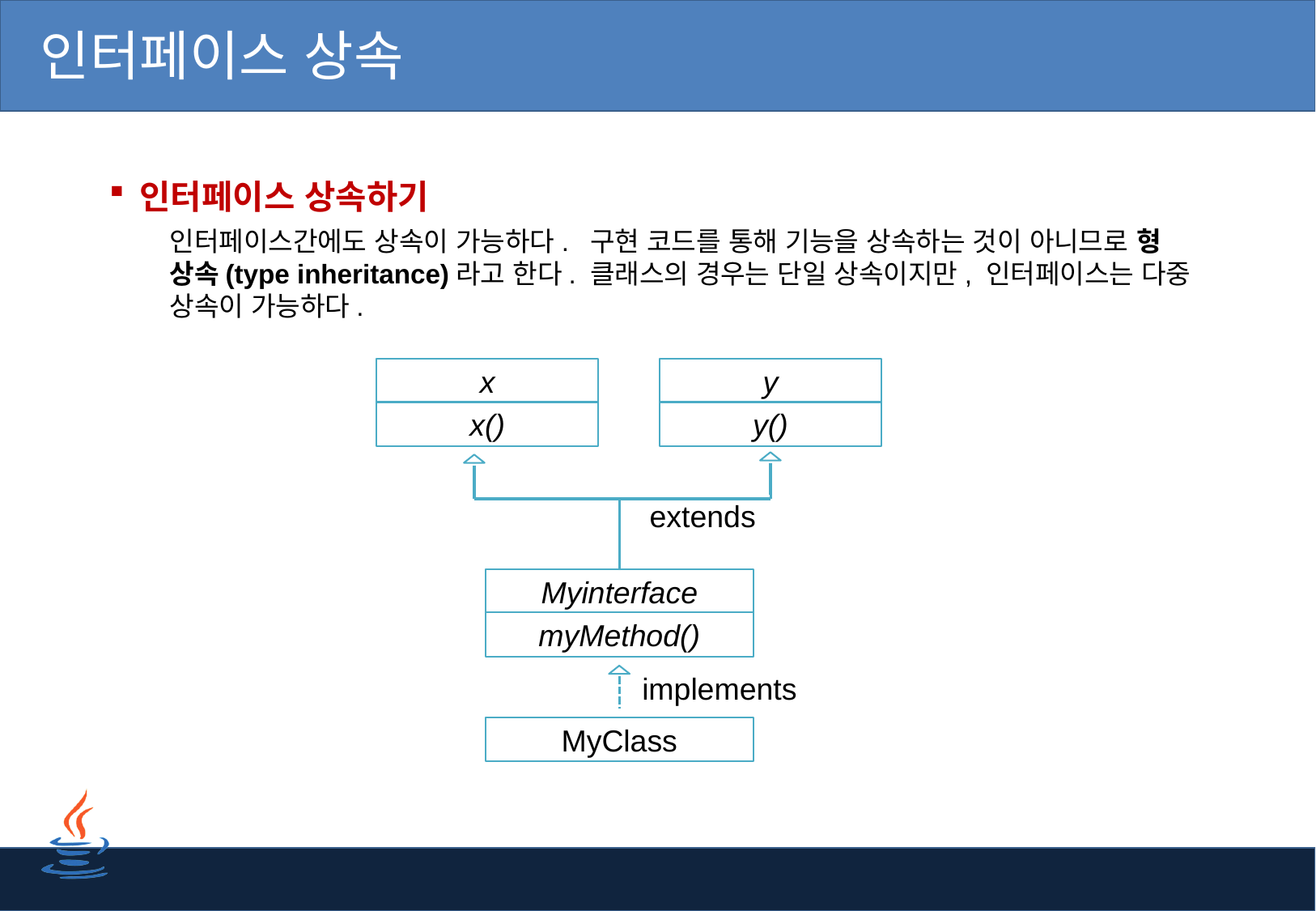

# 인터페이스 상속
인터페이스 상속하기
인터페이스간에도 상속이 가능하다.  구현 코드를 통해 기능을 상속하는 것이 아니므로 형 상속(type inheritance)라고 한다. 클래스의 경우는 단일 상속이지만, 인터페이스는 다중 상속이 가능하다.
x
y
x()
y()

extends
Myinterface
myMethod()
implements

MyClass
36